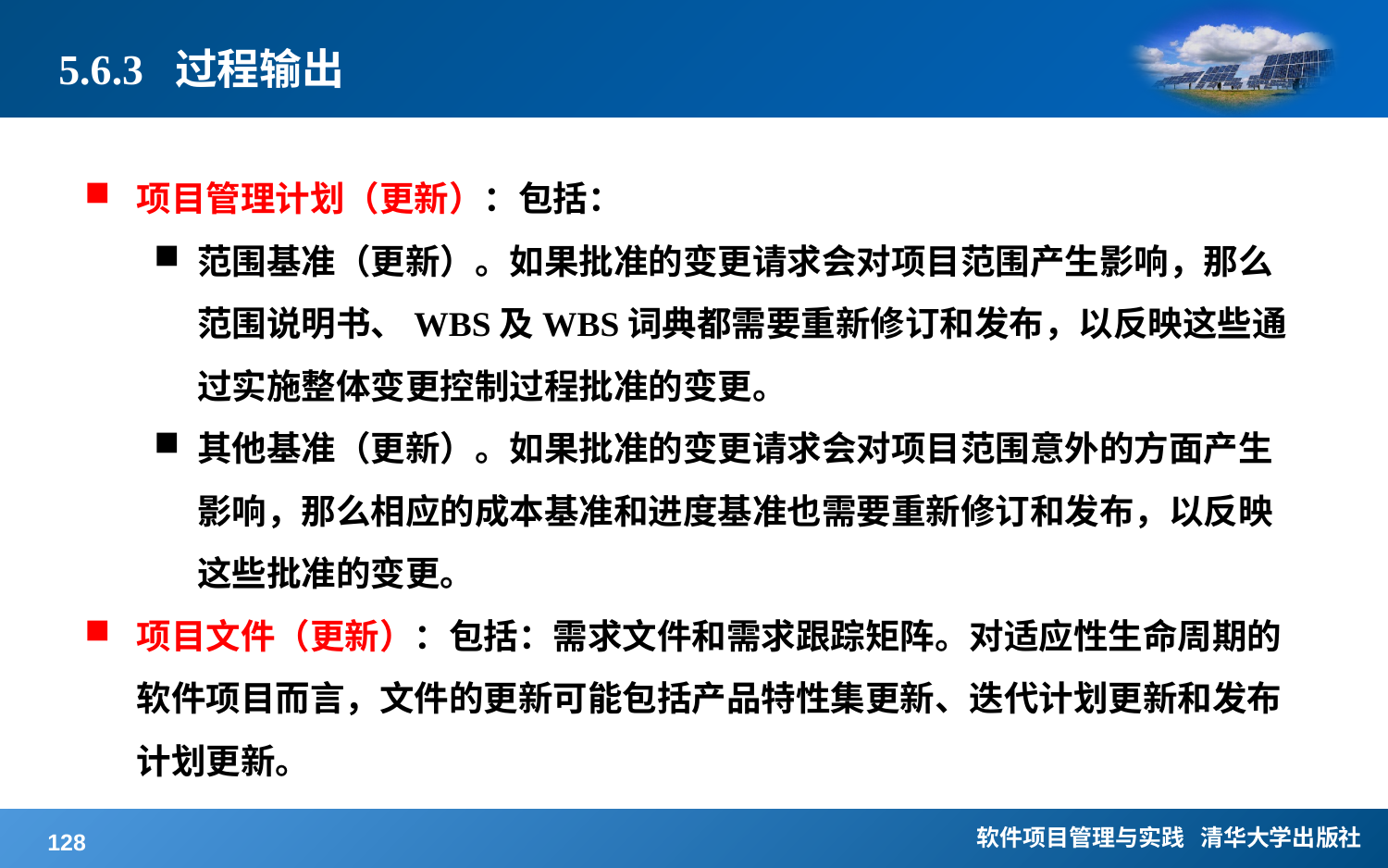

# 5.6.3  过程输出
项目管理计划（更新）：包括：
范围基准（更新）。如果批准的变更请求会对项目范围产生影响，那么范围说明书、WBS及WBS词典都需要重新修订和发布，以反映这些通过实施整体变更控制过程批准的变更。
其他基准（更新）。如果批准的变更请求会对项目范围意外的方面产生影响，那么相应的成本基准和进度基准也需要重新修订和发布，以反映这些批准的变更。
项目文件（更新）：包括：需求文件和需求跟踪矩阵。对适应性生命周期的软件项目而言，文件的更新可能包括产品特性集更新、迭代计划更新和发布计划更新。